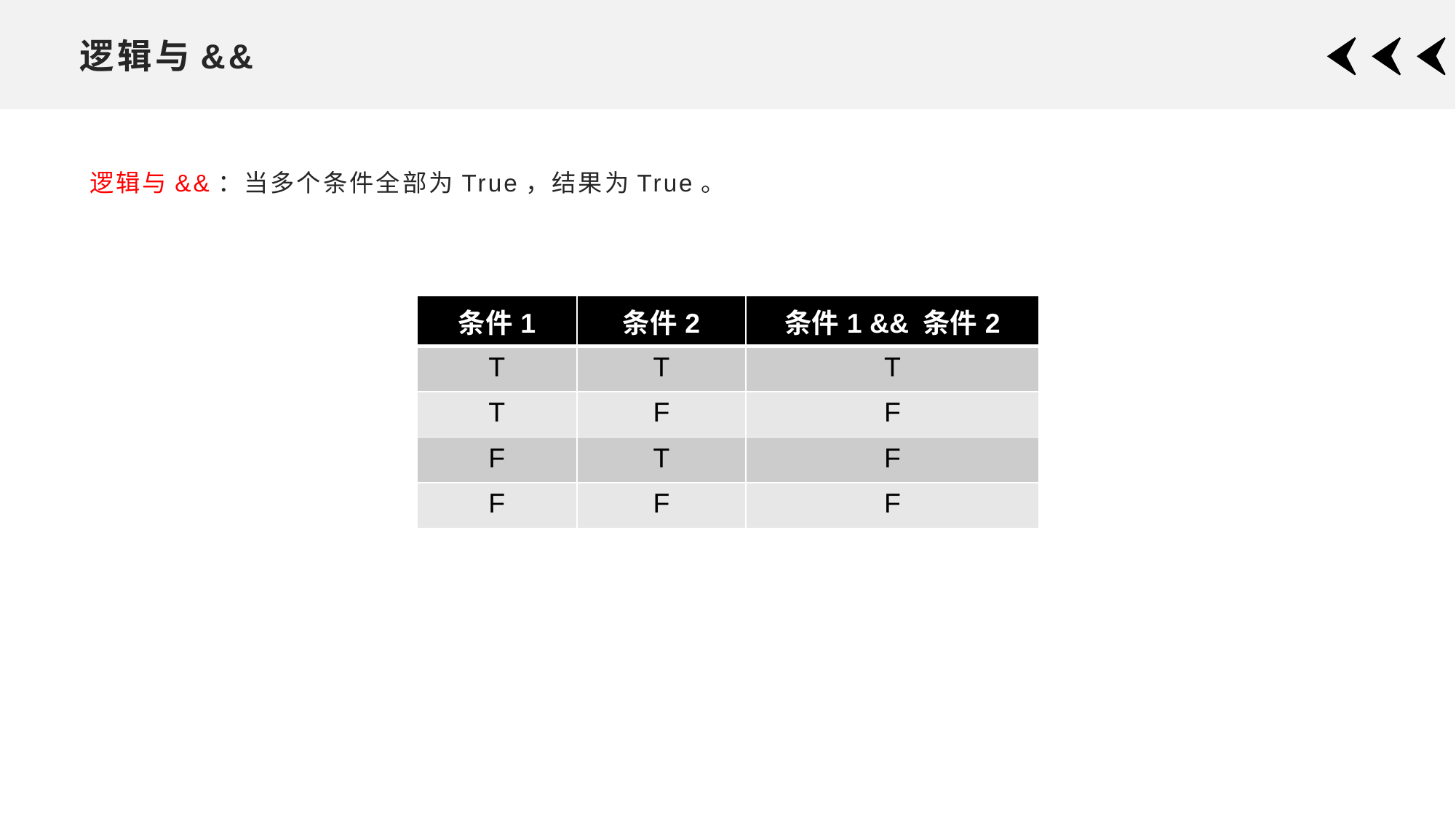

# 逻辑与&&
逻辑与&&：当多个条件全部为True，结果为True。
| 条件1 | 条件2 | 条件1 && 条件2 |
| --- | --- | --- |
| T | T | T |
| T | F | F |
| F | T | F |
| F | F | F |